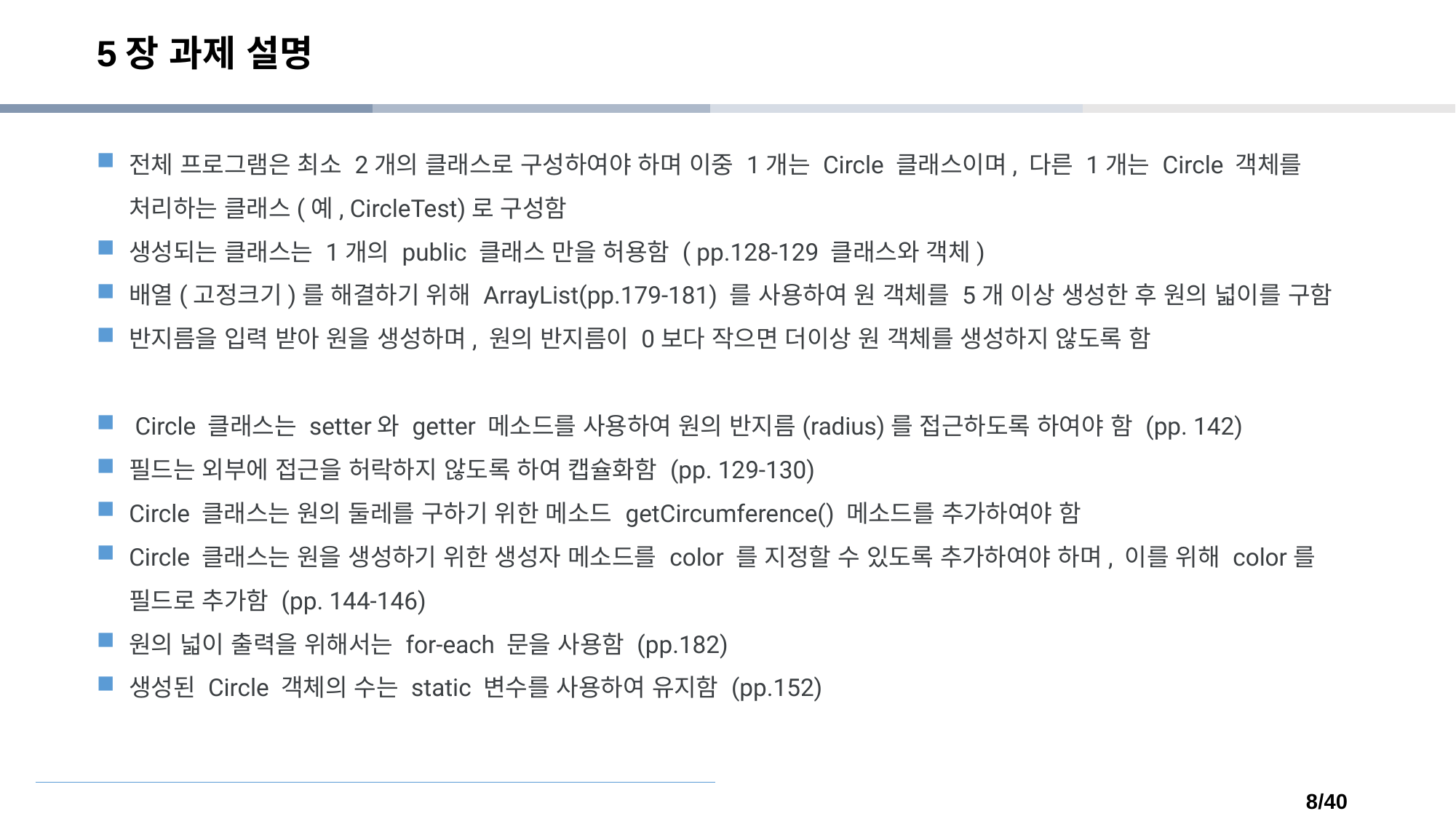

# 5장 과제 설명
전체 프로그램은 최소 2개의 클래스로 구성하여야 하며 이중 1개는 Circle 클래스이며, 다른 1개는 Circle 객체를 처리하는 클래스(예, CircleTest)로 구성함
생성되는 클래스는 1개의 public 클래스 만을 허용함 ( pp.128-129 클래스와 객체)
배열(고정크기)를 해결하기 위해 ArrayList(pp.179-181) 를 사용하여 원 객체를 5개 이상 생성한 후 원의 넓이를 구함
반지름을 입력 받아 원을 생성하며, 원의 반지름이 0보다 작으면 더이상 원 객체를 생성하지 않도록 함

 Circle 클래스는 setter와 getter 메소드를 사용하여 원의 반지름(radius)를 접근하도록 하여야 함 (pp. 142)
필드는 외부에 접근을 허락하지 않도록 하여 캡슐화함 (pp. 129-130)
Circle 클래스는 원의 둘레를 구하기 위한 메소드 getCircumference() 메소드를 추가하여야 함
Circle 클래스는 원을 생성하기 위한 생성자 메소드를 color 를 지정할 수 있도록 추가하여야 하며, 이를 위해 color를 필드로 추가함 (pp. 144-146)
원의 넓이 출력을 위해서는 for-each 문을 사용함 (pp.182)
생성된 Circle 객체의 수는 static 변수를 사용하여 유지함 (pp.152)